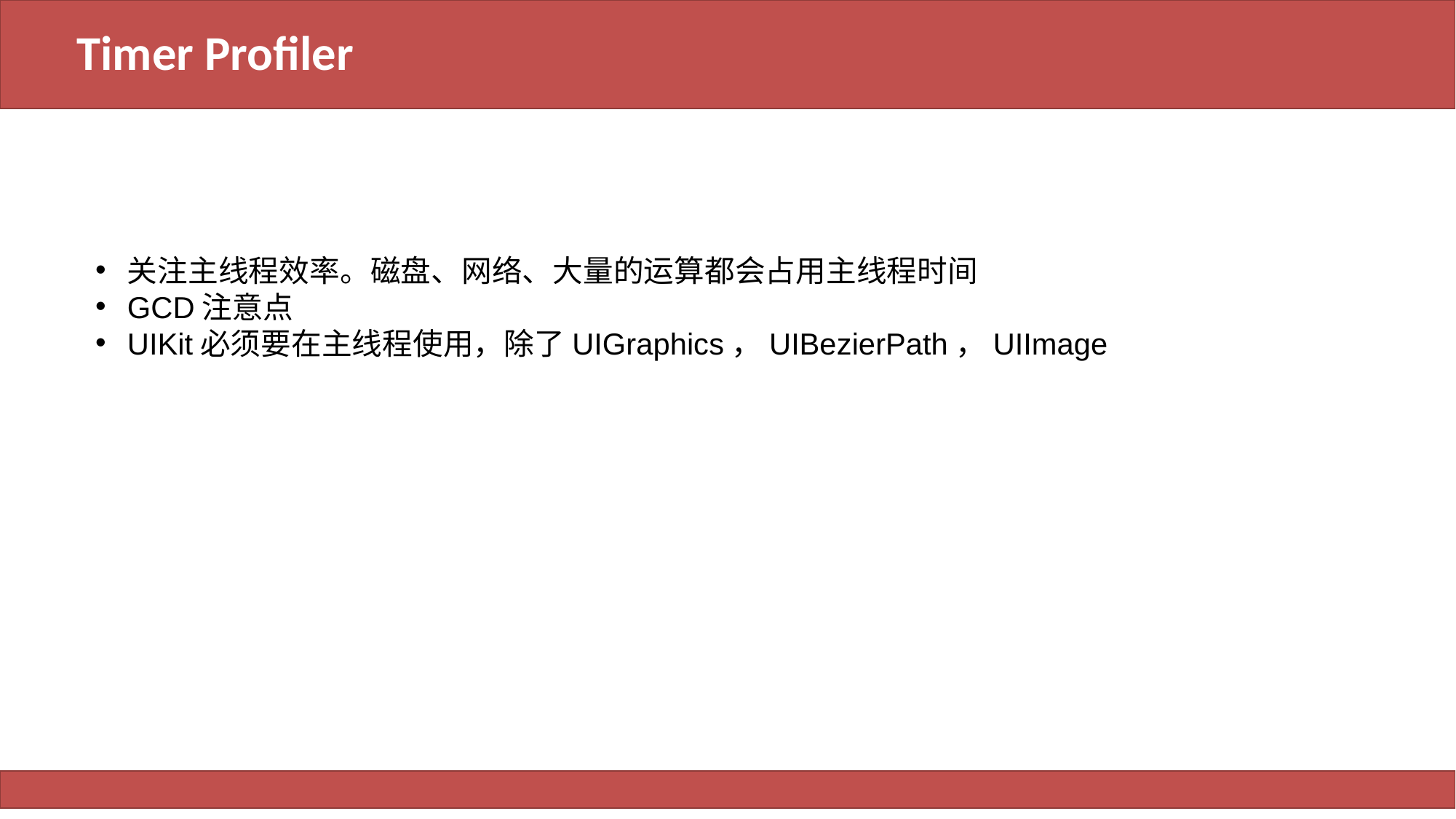

# Timer Profiler
关注主线程效率。磁盘、网络、大量的运算都会占用主线程时间
GCD注意点
UIKit必须要在主线程使用，除了UIGraphics，UIBezierPath，UIImage